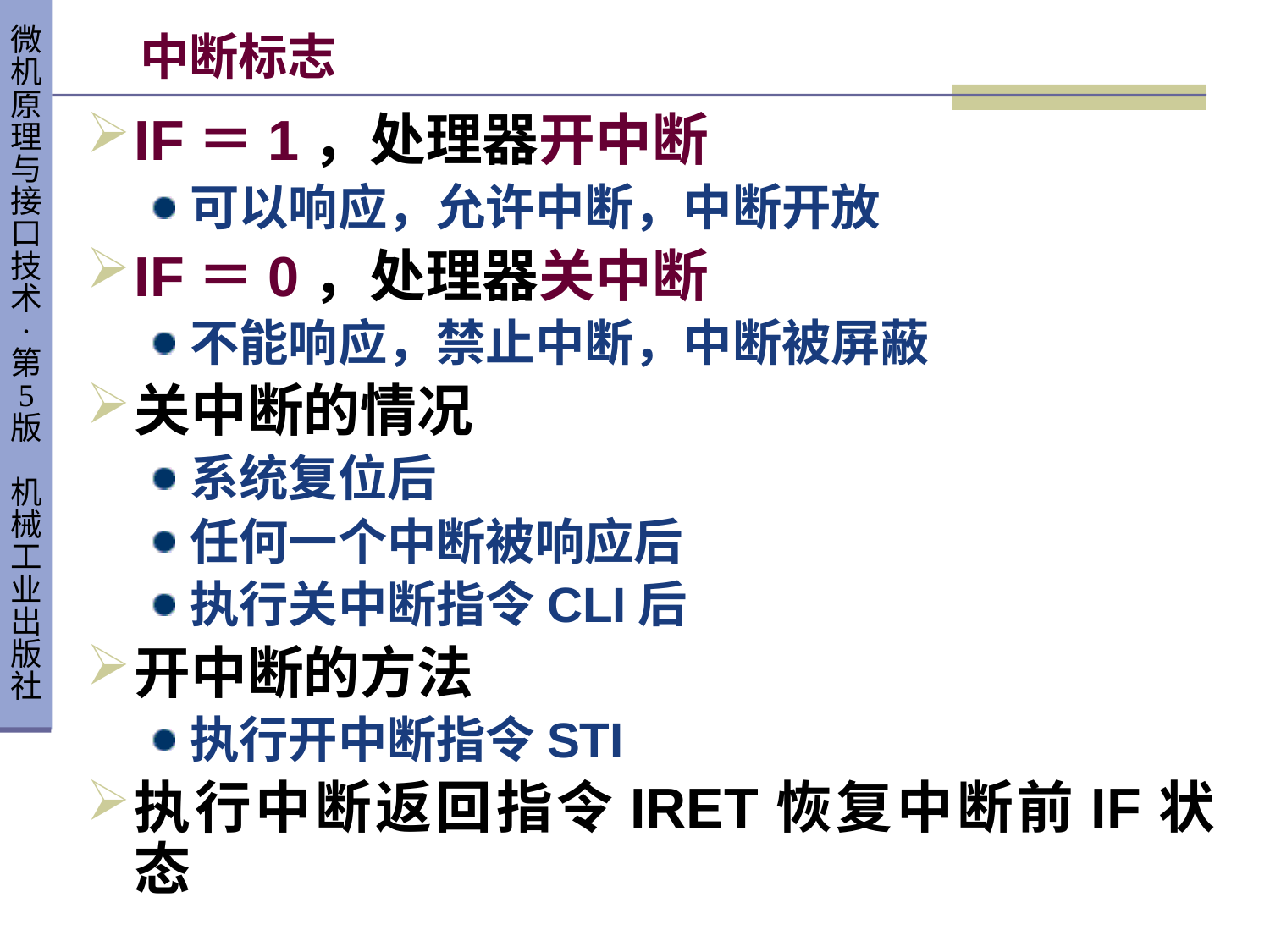

# 中断标志
IF＝1，处理器开中断
可以响应，允许中断，中断开放
IF＝0，处理器关中断
不能响应，禁止中断，中断被屏蔽
关中断的情况
系统复位后
任何一个中断被响应后
执行关中断指令CLI后
开中断的方法
执行开中断指令STI
执行中断返回指令IRET恢复中断前IF状态